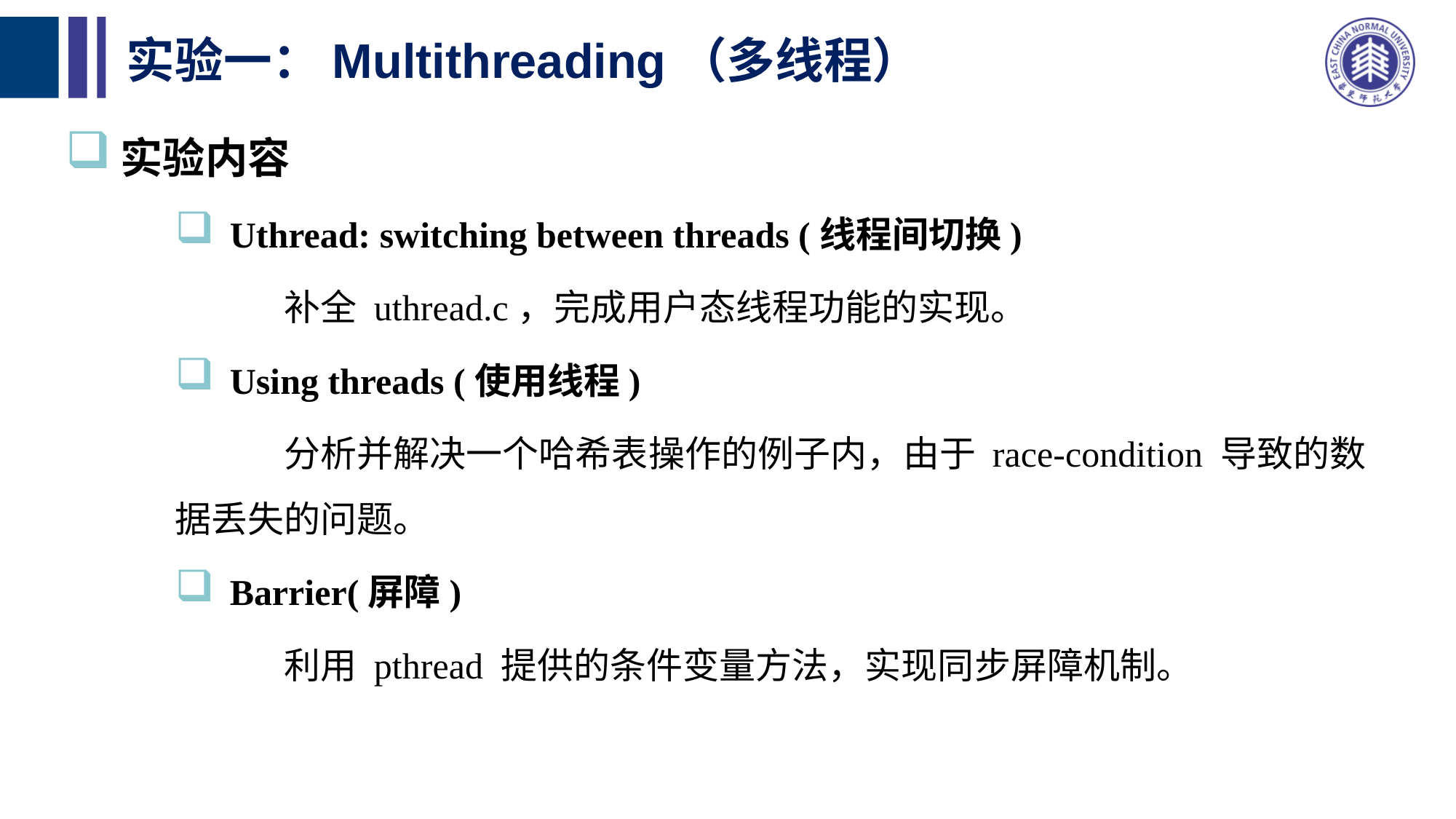

# 实验一：Multithreading（多线程）
实验内容
Uthread: switching between threads (线程间切换)
	补全 uthread.c，完成用户态线程功能的实现。
Using threads (使用线程)
	分析并解决一个哈希表操作的例子内，由于 race-condition 导致的数据丢失的问题。
Barrier(屏障)
	利用 pthread 提供的条件变量方法，实现同步屏障机制。